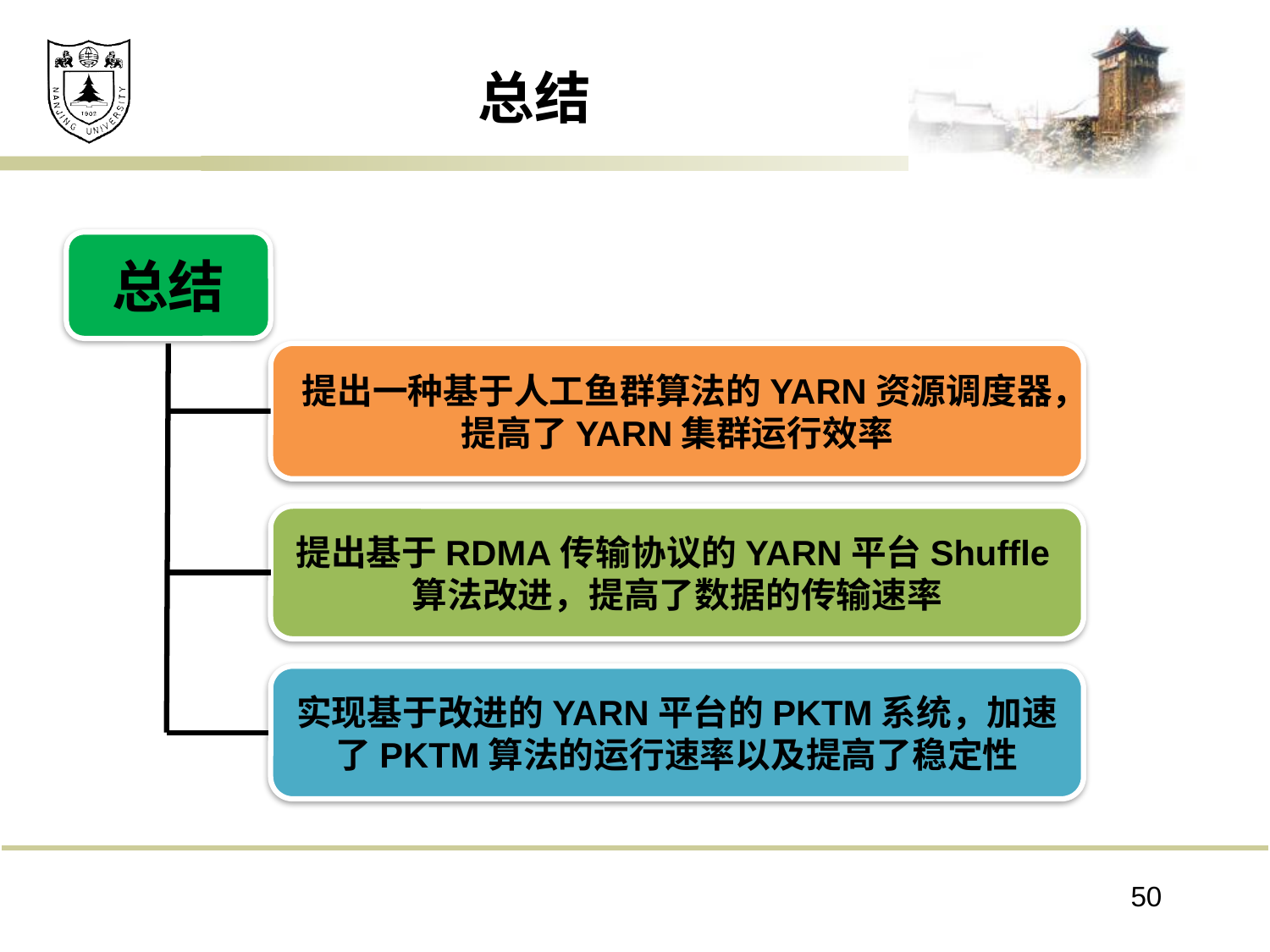

总结
总结
提出一种基于人工鱼群算法的YARN资源调度器，提高了YARN集群运行效率
提出基于RDMA传输协议的YARN平台Shuffle算法改进，提高了数据的传输速率
实现基于改进的YARN平台的PKTM系统，加速了PKTM算法的运行速率以及提高了稳定性
50